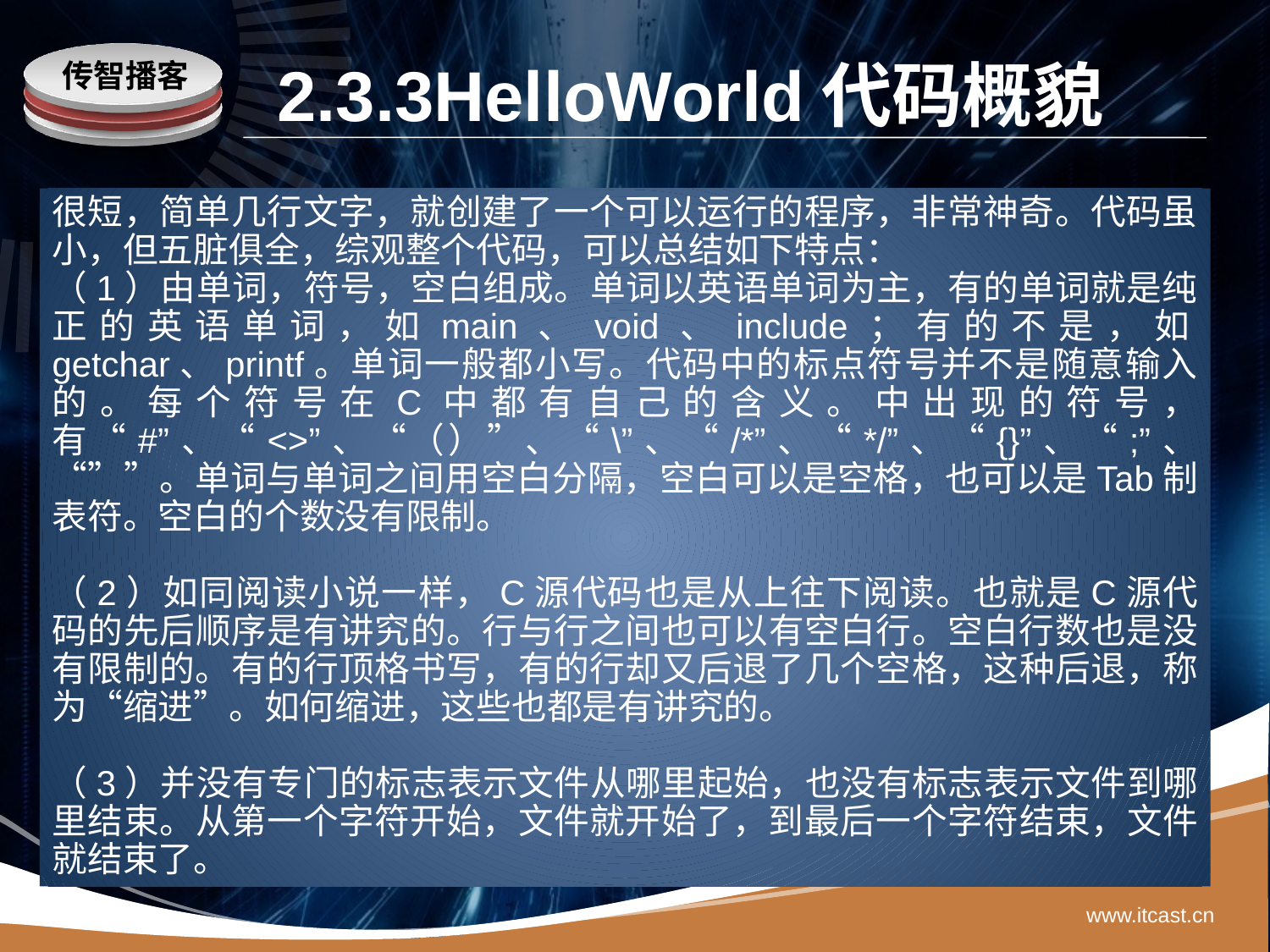

# 2.3.3HelloWorld代码概貌
很短，简单几行文字，就创建了一个可以运行的程序，非常神奇。代码虽小，但五脏俱全，综观整个代码，可以总结如下特点：
（1）由单词，符号，空白组成。单词以英语单词为主，有的单词就是纯正的英语单词，如main、void、include；有的不是，如getchar、printf。单词一般都小写。代码中的标点符号并不是随意输入的。每个符号在C中都有自己的含义。中出现的符号，有“#”、“<>”、“（）”、“\”、“/*”、“*/”、“{}”、“;”、“””。单词与单词之间用空白分隔，空白可以是空格，也可以是Tab制表符。空白的个数没有限制。

（2）如同阅读小说一样，C源代码也是从上往下阅读。也就是C源代码的先后顺序是有讲究的。行与行之间也可以有空白行。空白行数也是没有限制的。有的行顶格书写，有的行却又后退了几个空格，这种后退，称为“缩进”。如何缩进，这些也都是有讲究的。

（3）并没有专门的标志表示文件从哪里起始，也没有标志表示文件到哪里结束。从第一个字符开始，文件就开始了，到最后一个字符结束，文件就结束了。
www.itcast.cn